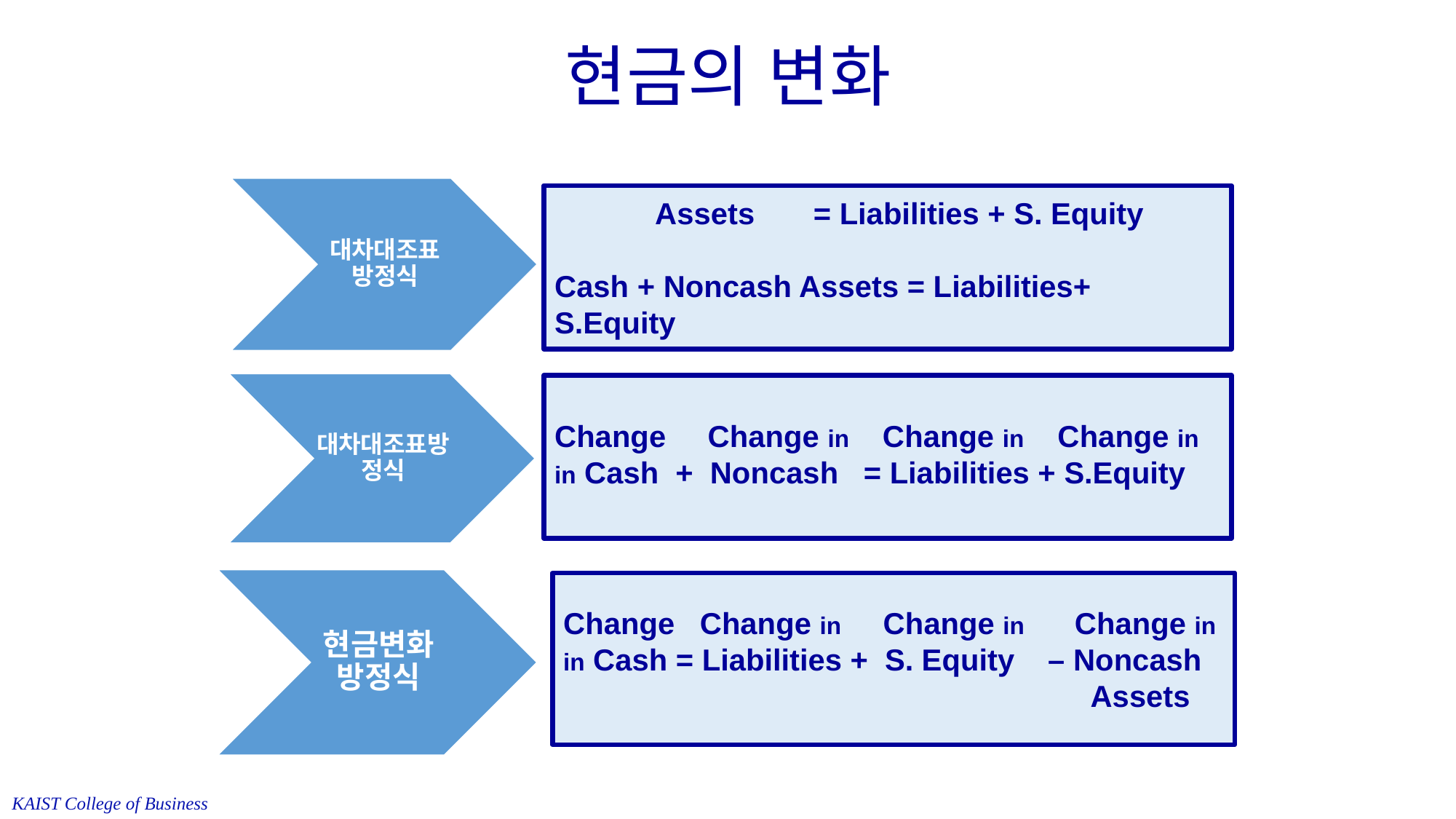

# 현금의 변화
대차대조표방정식
대차대조표방정식
현금변화방정식
            Assets       = Liabilities + S. Equity

Cash + Noncash Assets = Liabilities+ S.Equity

Change     Change in    Change in    Change in
in Cash  +  Noncash   = Liabilities + S.Equity
The Company receives $100 Cash from a customer
The Company pays $50 Cash to a vendor.
Change   Change in     Change in      Change in
in Cash = Liabilities +  S. Equity    – Noncash
                                                               Assets